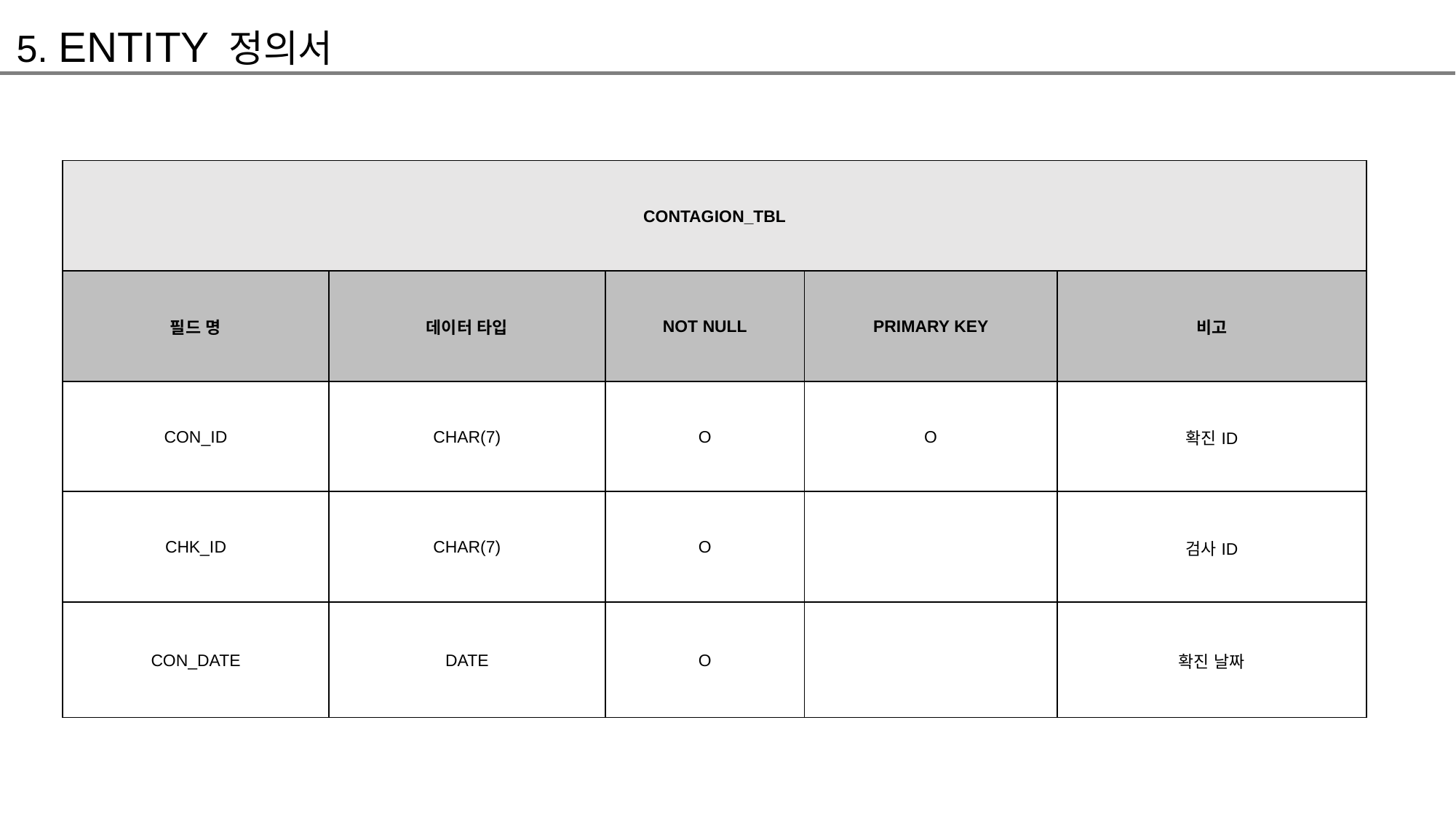

5. ENTITY 정의서
| CONTAGION\_TBL |  |  |  |  |
| --- | --- | --- | --- | --- |
| 필드 명 | 데이터 타입 | NOT NULL | PRIMARY KEY | 비고 |
| CON\_ID | CHAR(7) | O | O | 확진ID |
| CHK\_ID | CHAR(7) | O |  | 검사ID |
| CON\_DATE | DATE | O |  | 확진 날짜 |